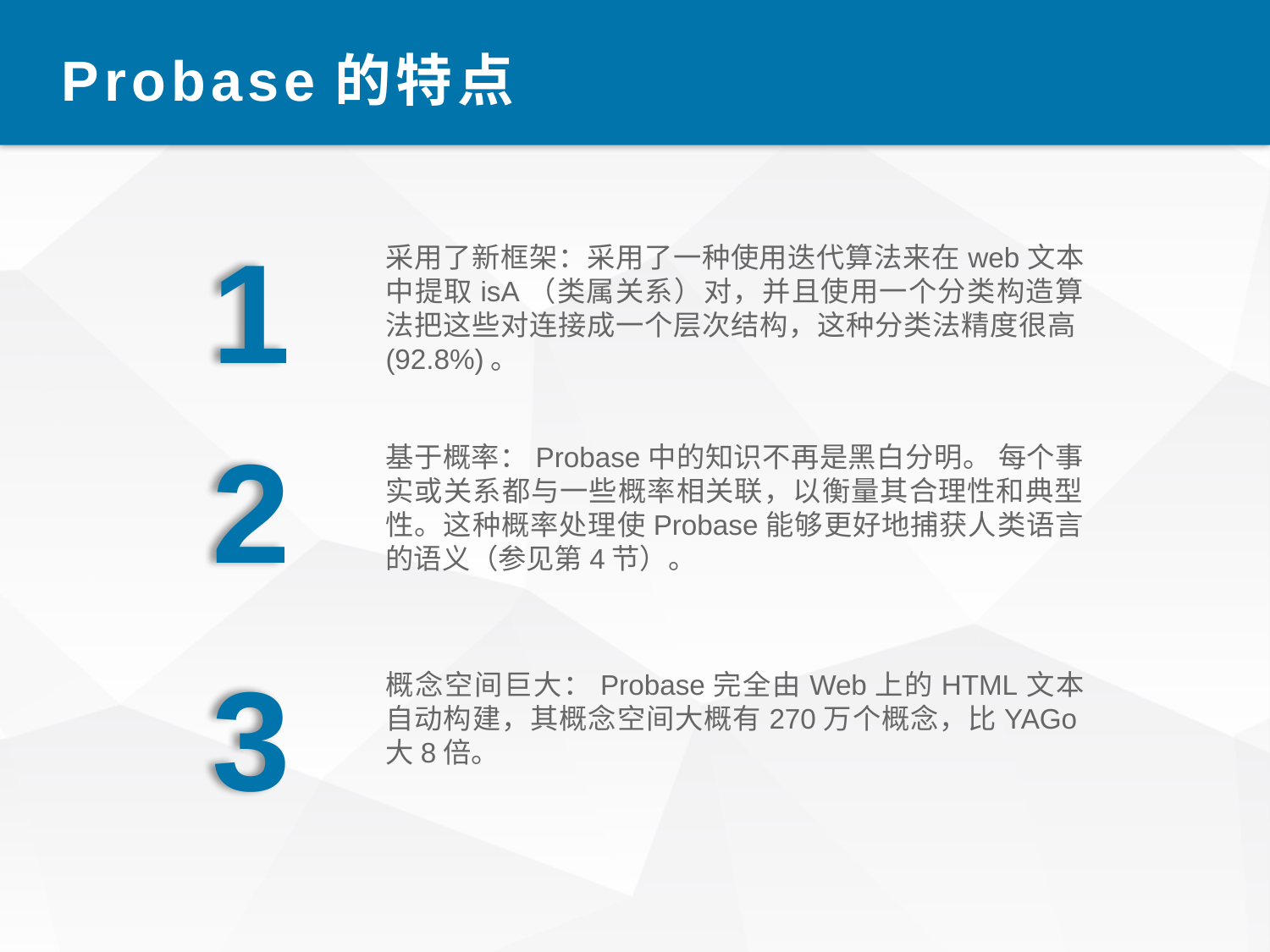

Probase的特点
1
采用了新框架：采用了一种使用迭代算法来在web文本中提取isA（类属关系）对，并且使用一个分类构造算法把这些对连接成一个层次结构，这种分类法精度很高(92.8%)。
2
基于概率：Probase中的知识不再是黑白分明。 每个事实或关系都与一些概率相关联，以衡量其合理性和典型性。这种概率处理使Probase能够更好地捕获人类语言的语义（参见第4节）。
3
概念空间巨大：Probase完全由Web上的HTML文本自动构建，其概念空间大概有270万个概念，比YAGo大8倍。